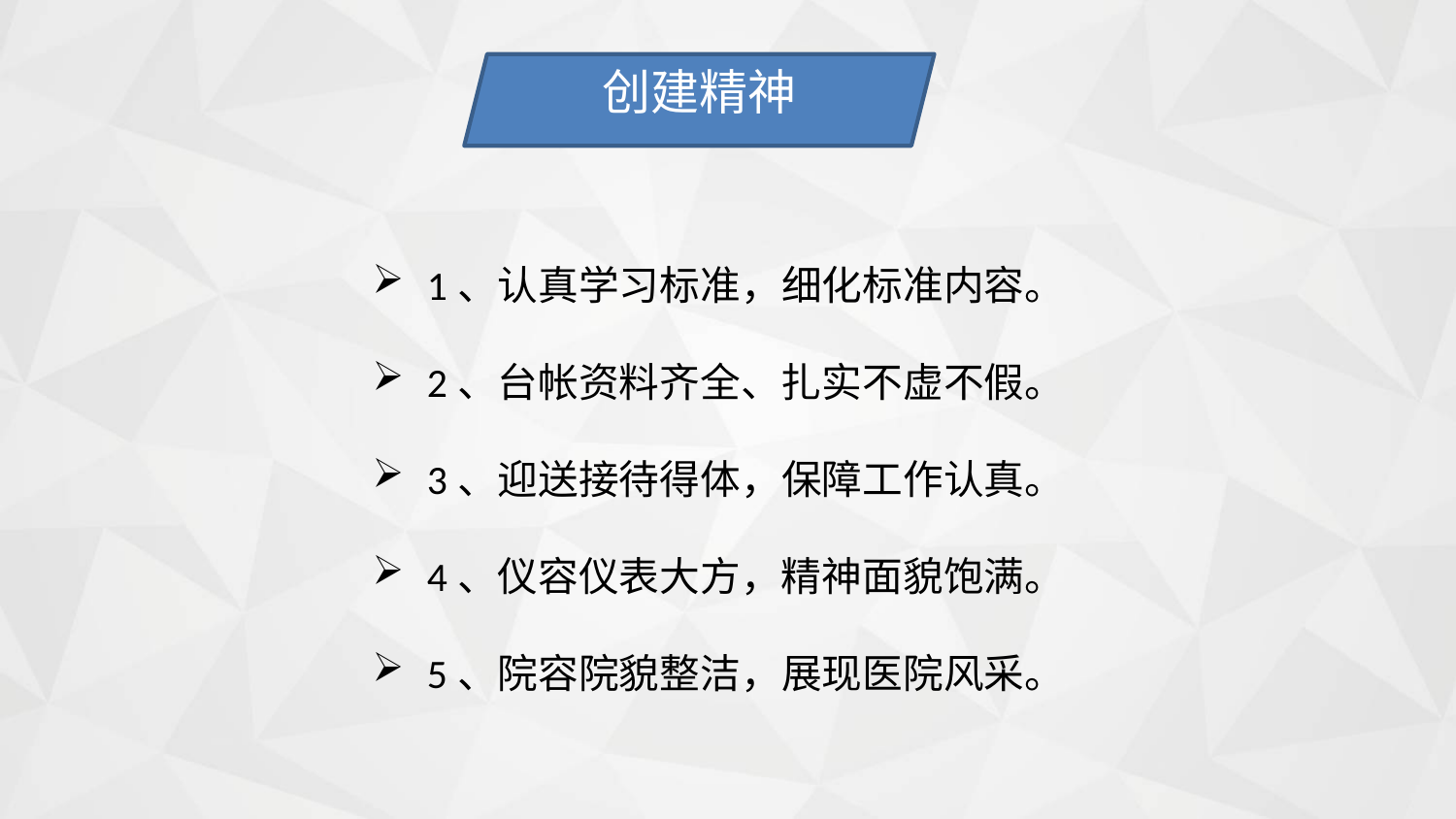

创建精神
1、认真学习标准，细化标准内容。
2、台帐资料齐全、扎实不虚不假。
3、迎送接待得体，保障工作认真。
4、仪容仪表大方，精神面貌饱满。
5、院容院貌整洁，展现医院风采。